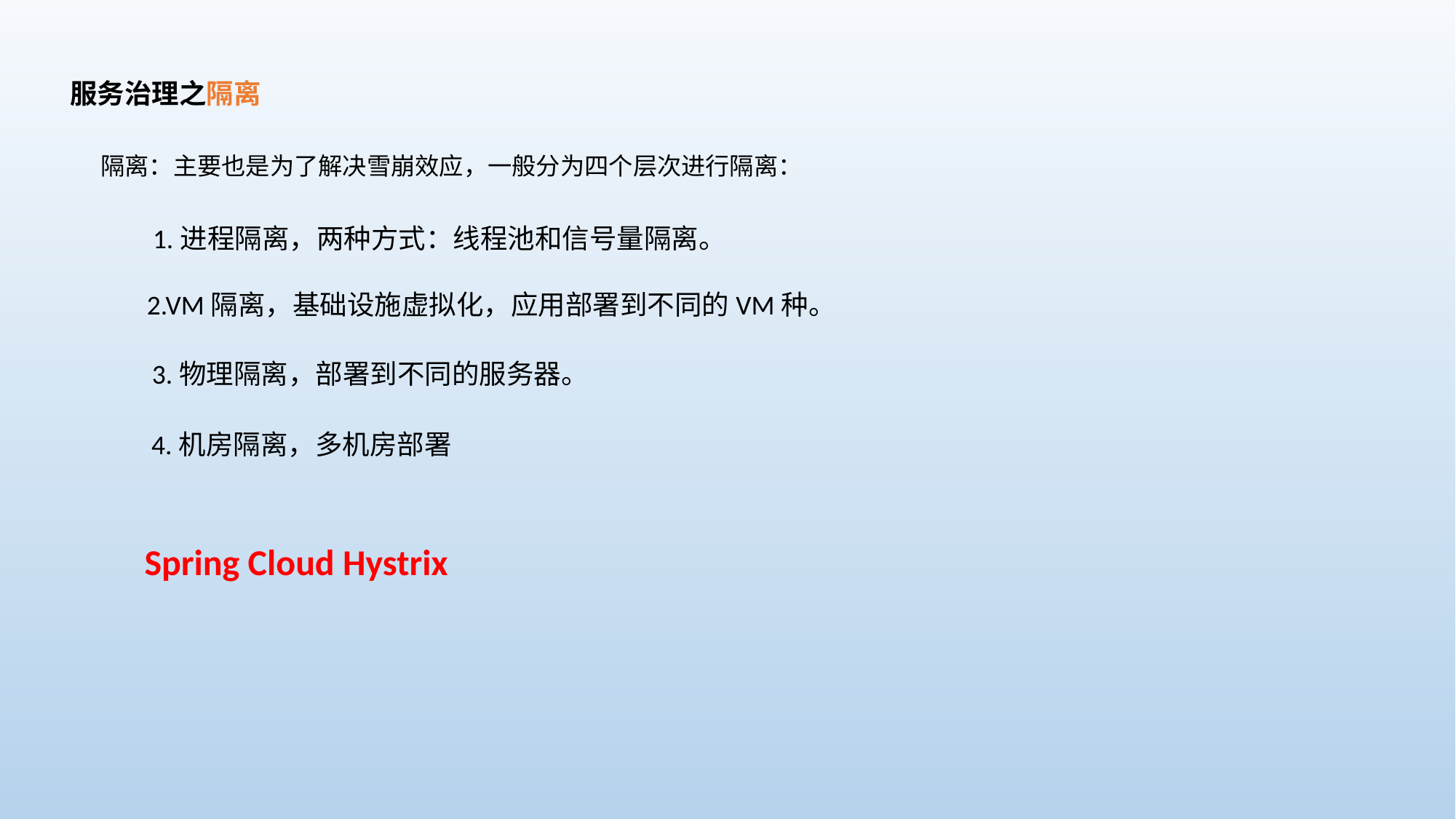

服务治理之隔离
隔离：主要也是为了解决雪崩效应，一般分为四个层次进行隔离：
1.进程隔离，两种方式：线程池和信号量隔离。
2.VM隔离，基础设施虚拟化，应用部署到不同的VM种。
3.物理隔离，部署到不同的服务器。
4.机房隔离，多机房部署
Spring Cloud Hystrix